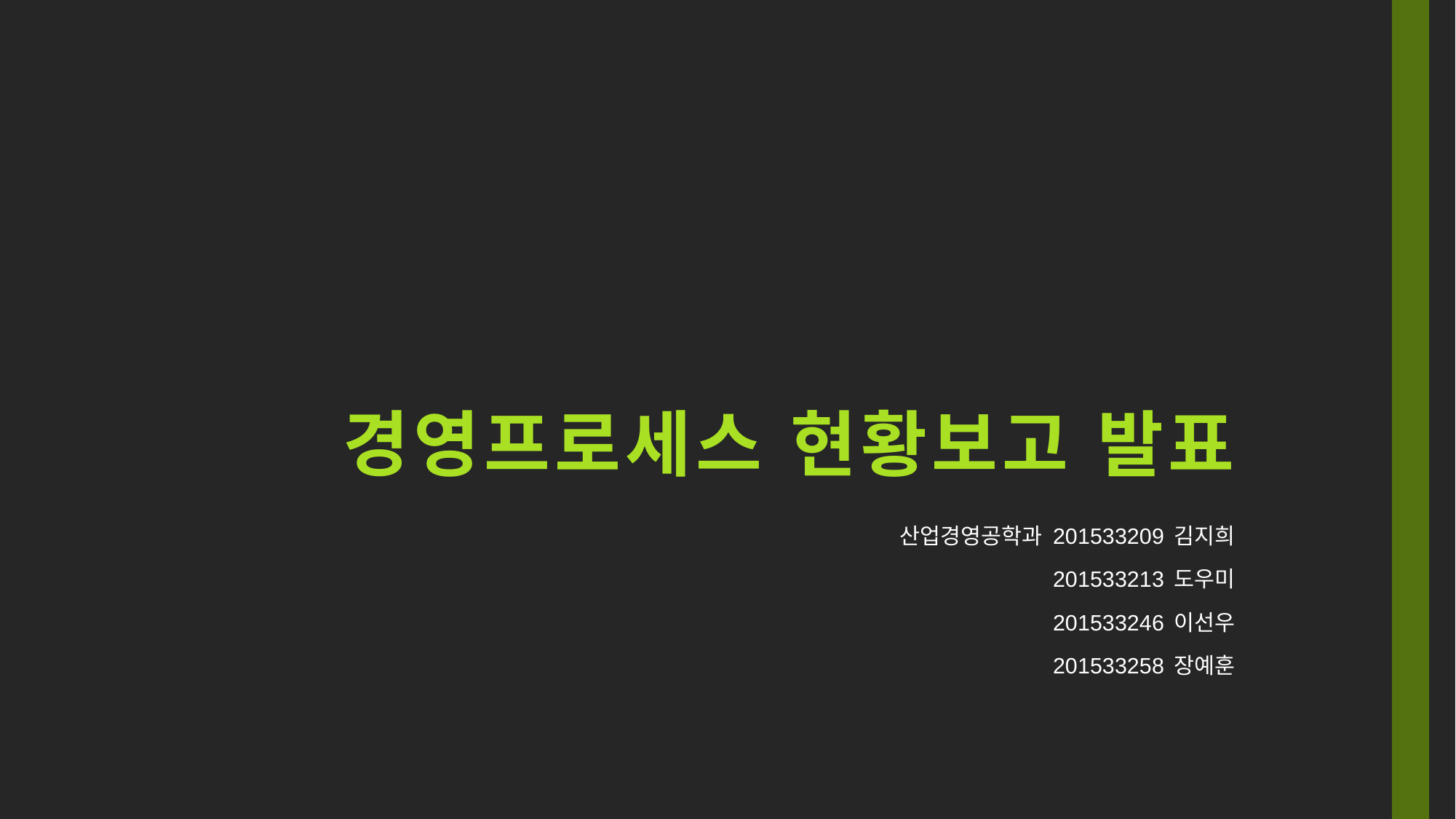

# 경영프로세스 현황보고 발표
산업경영공학과 201533209 김지희
201533213 도우미
201533246 이선우
201533258 장예훈